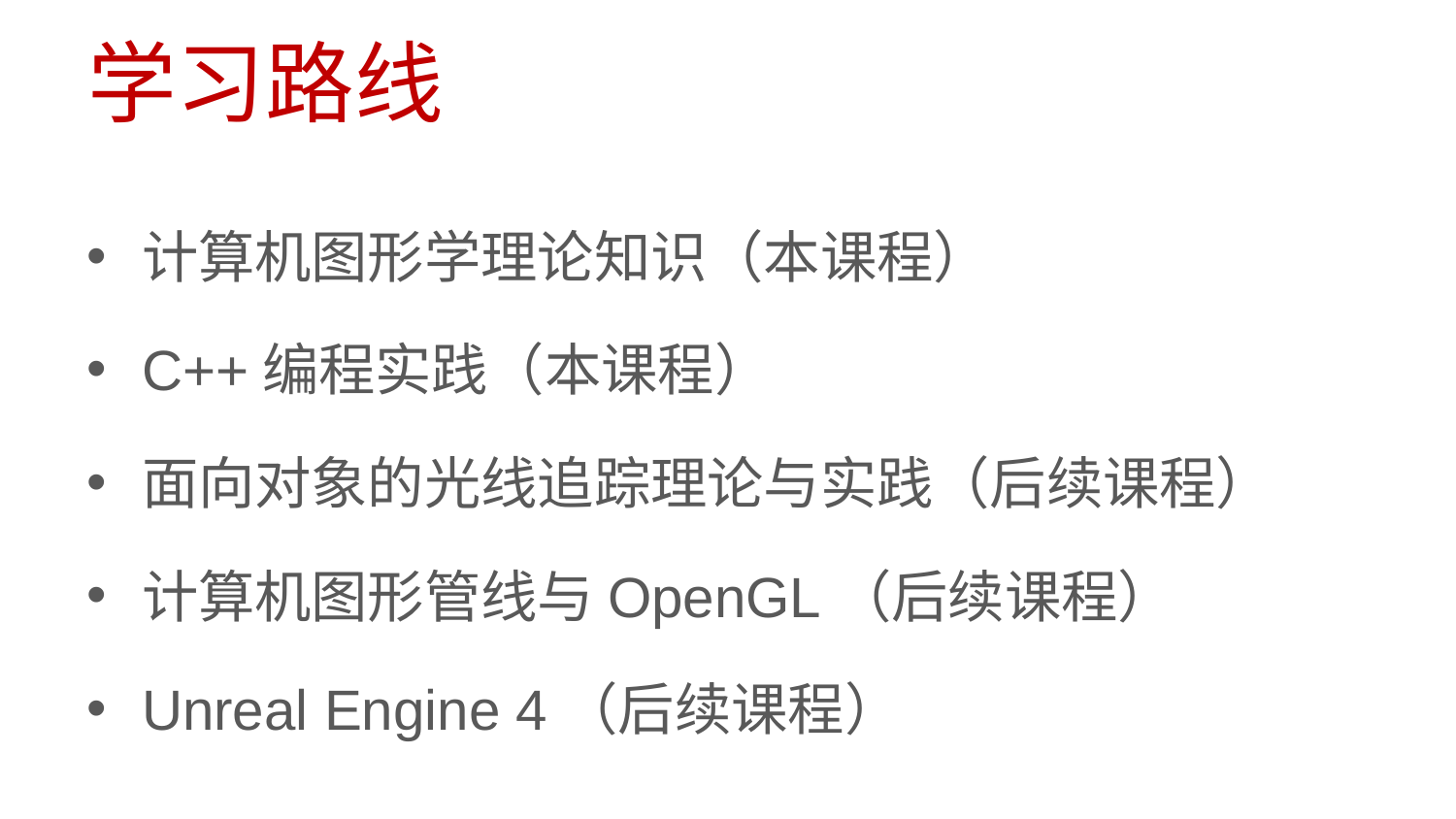

# 学习路线
计算机图形学理论知识（本课程）
C++编程实践（本课程）
面向对象的光线追踪理论与实践（后续课程）
计算机图形管线与OpenGL（后续课程）
Unreal Engine 4（后续课程）